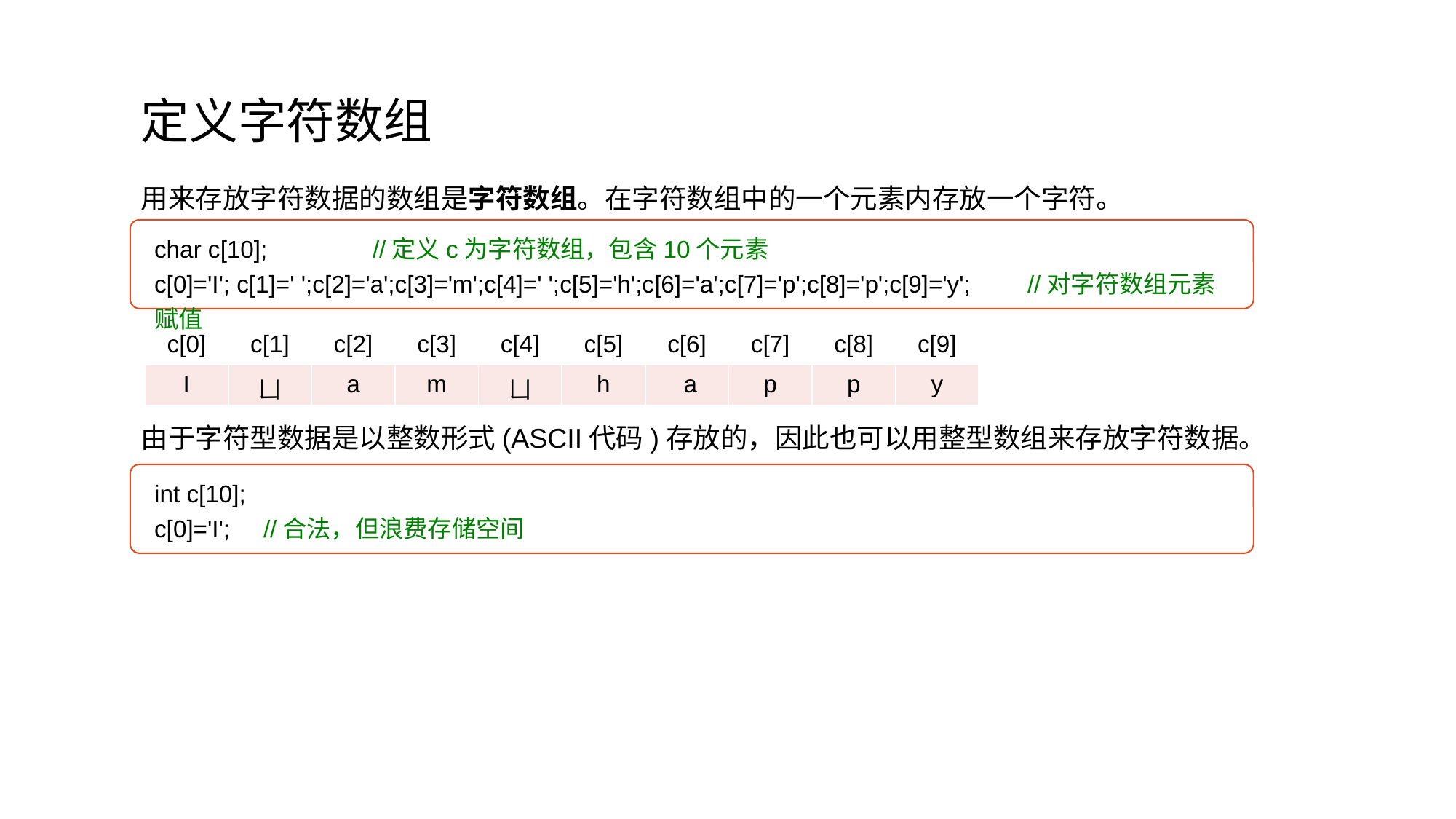

# 定义字符数组
用来存放字符数据的数组是字符数组。在字符数组中的一个元素内存放一个字符。
char c[10];	//定义c为字符数组，包含10个元素
c[0]='I'; c[1]=' ';c[2]='a';c[3]='m';c[4]=' ';c[5]='h';c[6]='a';c[7]='p';c[8]='p';c[9]='y';	//对字符数组元素赋值
| c[0] | c[1] | c[2] | c[3] | c[4] | c[5] | c[6] | c[7] | c[8] | c[9] |
| --- | --- | --- | --- | --- | --- | --- | --- | --- | --- |
| I | ㄩ | a | m | ㄩ | h | a | p | p | y |
由于字符型数据是以整数形式(ASCII代码)存放的，因此也可以用整型数组来存放字符数据。
int c[10];
c[0]='I'; 	//合法，但浪费存储空间